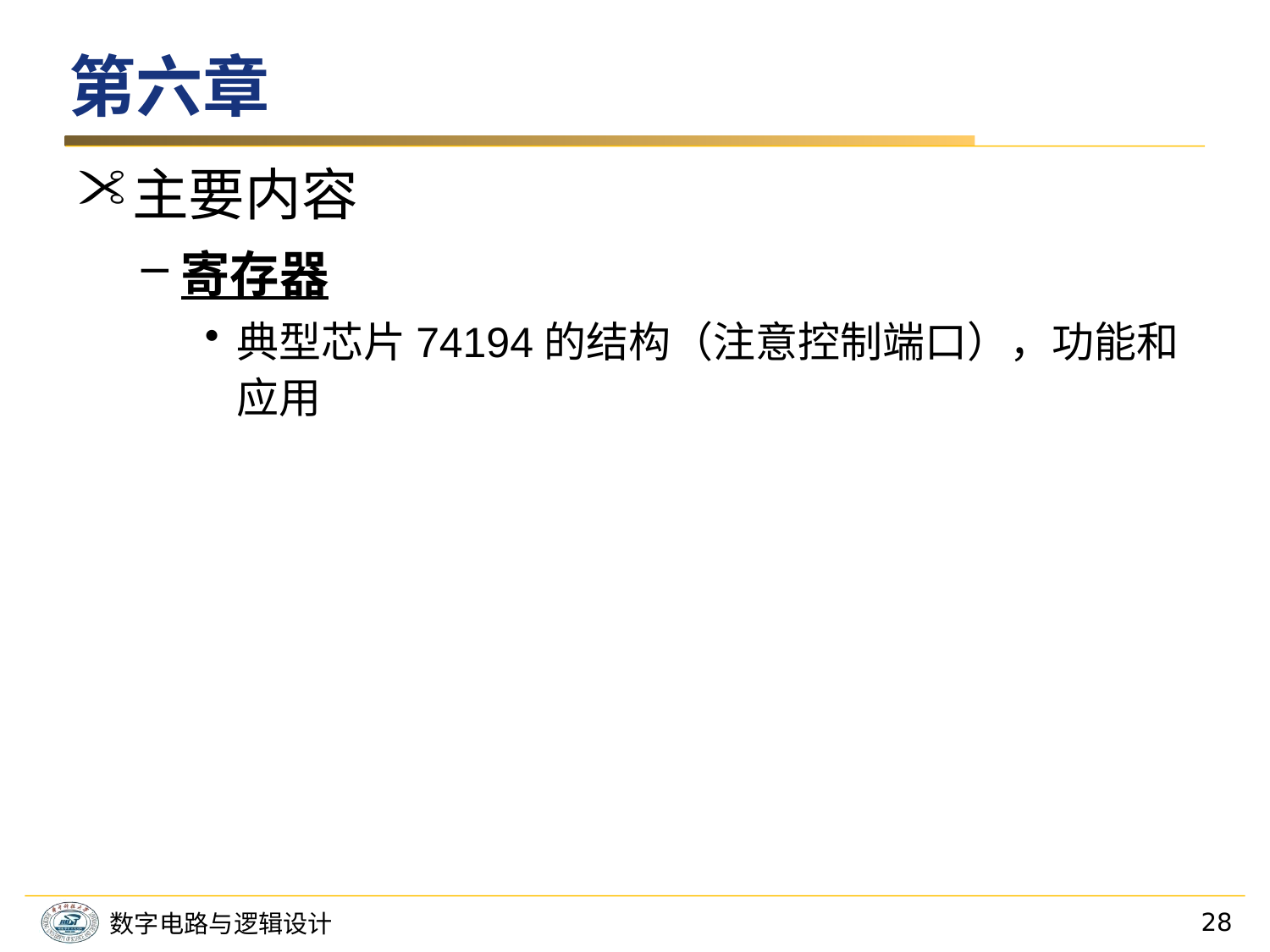

# 第六章
主要内容
寄存器
典型芯片74194的结构（注意控制端口），功能和应用
28
数字电路与逻辑设计